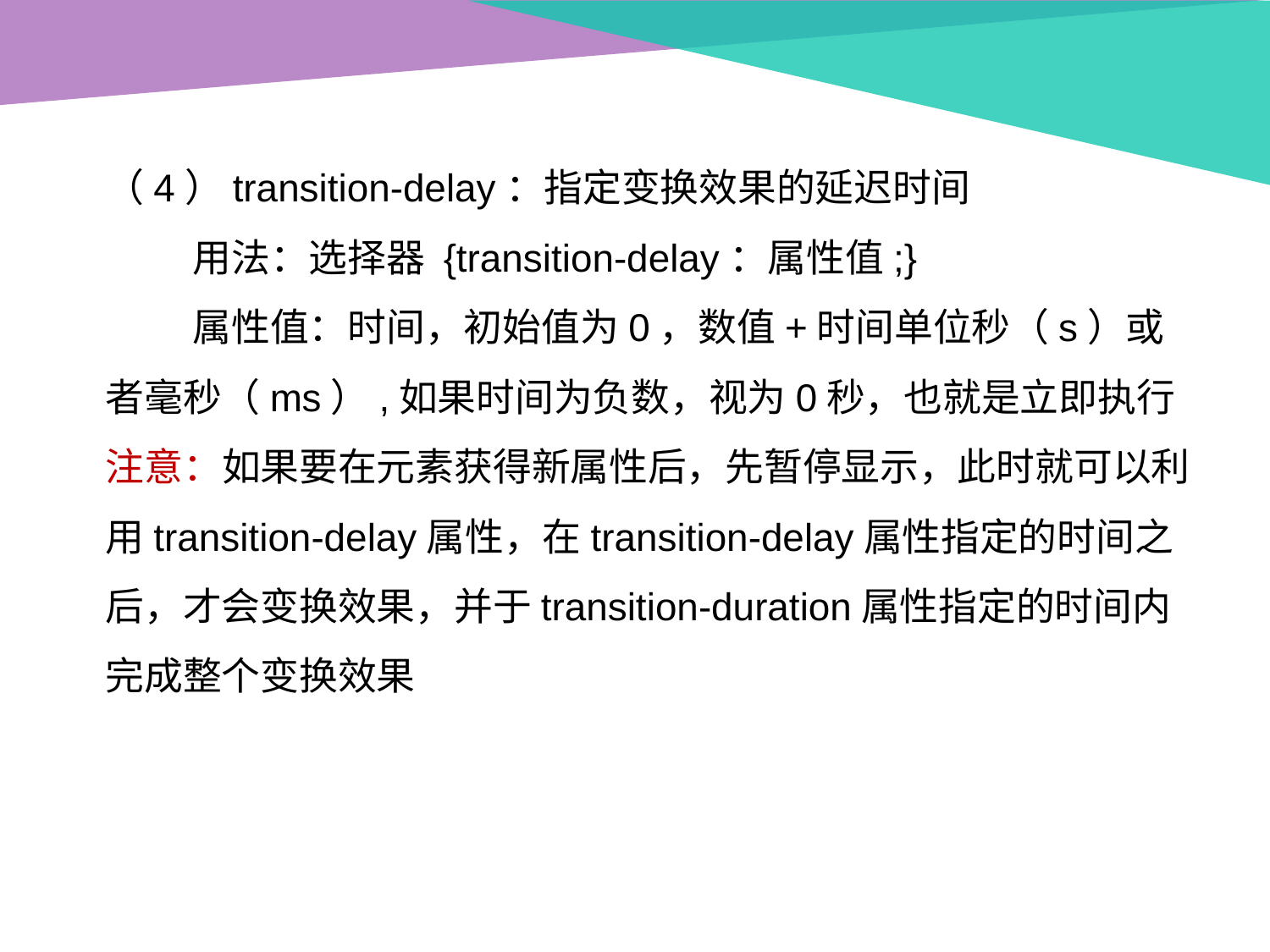

（4）transition-delay：指定变换效果的延迟时间
         用法：选择器 {transition-delay：属性值;}
         属性值：时间，初始值为0，数值+时间单位秒（s）或者毫秒（ms）,如果时间为负数，视为0秒，也就是立即执行
注意：如果要在元素获得新属性后，先暂停显示，此时就可以利用transition-delay属性，在transition-delay属性指定的时间之后，才会变换效果，并于transition-duration属性指定的时间内完成整个变换效果